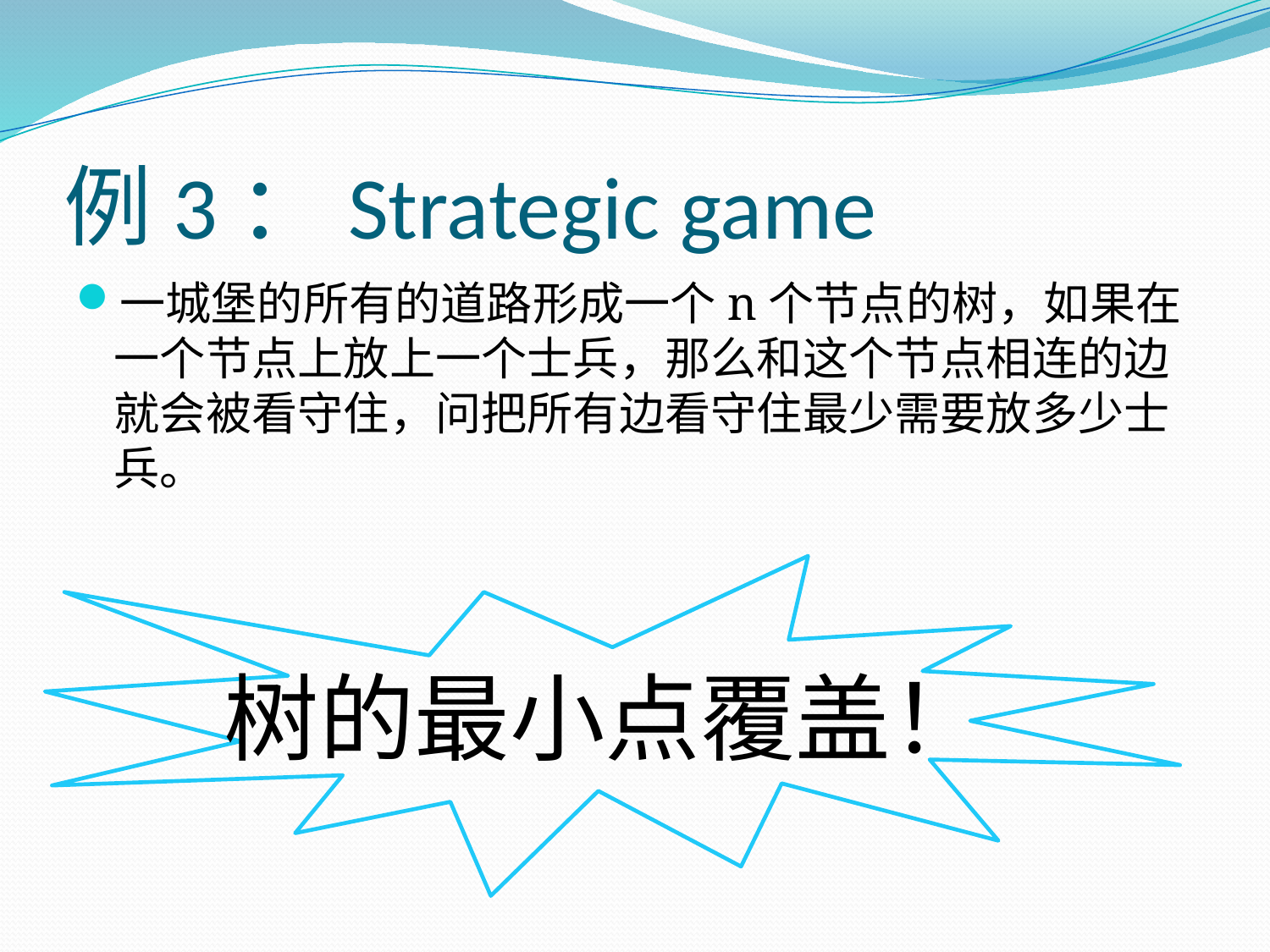

# 例3：Strategic game
一城堡的所有的道路形成一个n个节点的树，如果在一个节点上放上一个士兵，那么和这个节点相连的边就会被看守住，问把所有边看守住最少需要放多少士兵。
树的最小点覆盖！